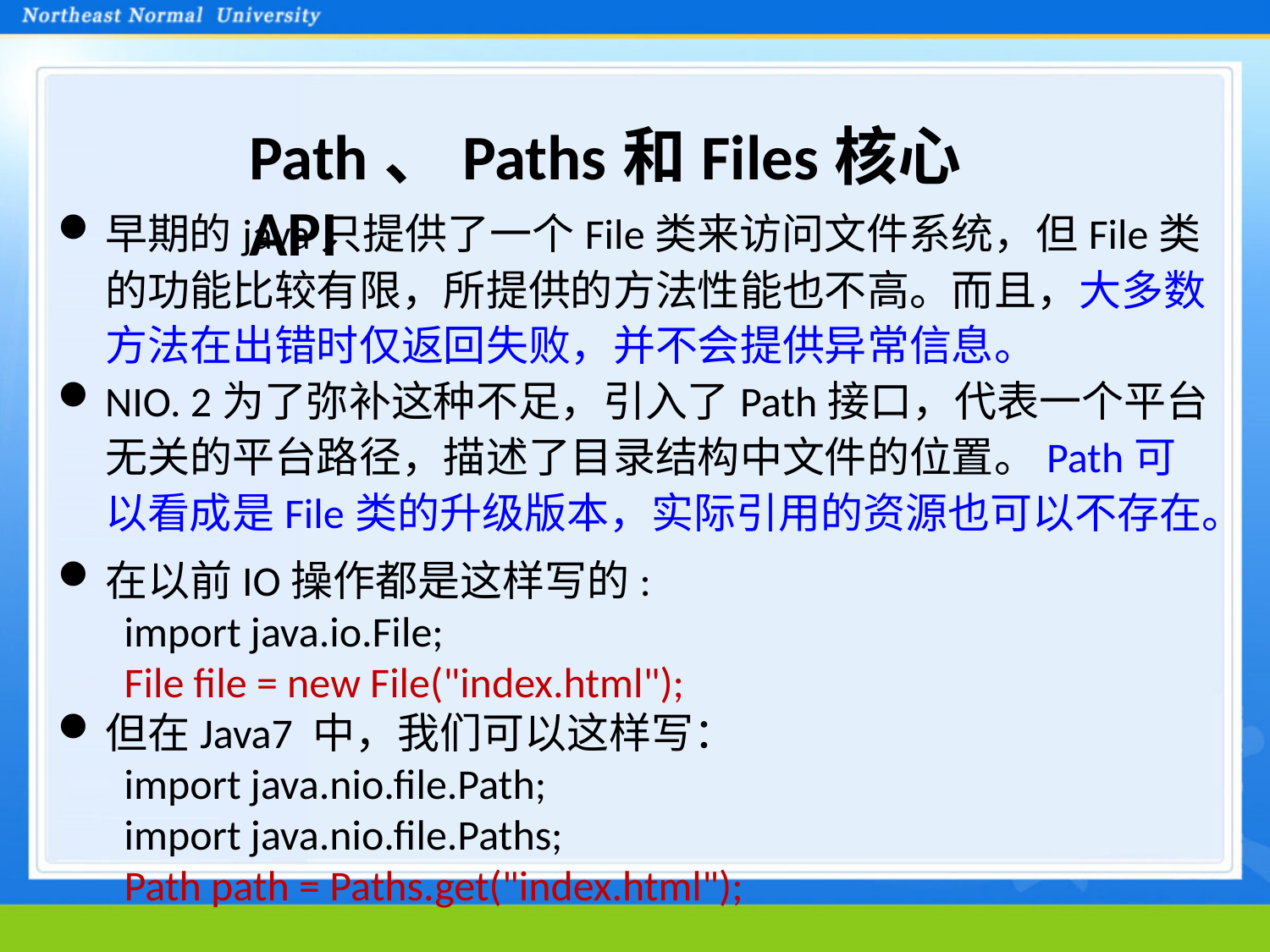

Path、Paths和Files核心API
早期的java只提供了一个File类来访问文件系统，但File类的功能比较有限，所提供的方法性能也不高。而且，大多数方法在出错时仅返回失败，并不会提供异常信息。
NIO. 2为了弥补这种不足，引入了Path接口，代表一个平台无关的平台路径，描述了目录结构中文件的位置。Path可以看成是File类的升级版本，实际引用的资源也可以不存在。
在以前IO操作都是这样写的:
       import java.io.File;
       File file = new File("index.html");
但在Java7 中，我们可以这样写：
       import java.nio.file.Path;
       import java.nio.file.Paths;
       Path path = Paths.get("index.html");